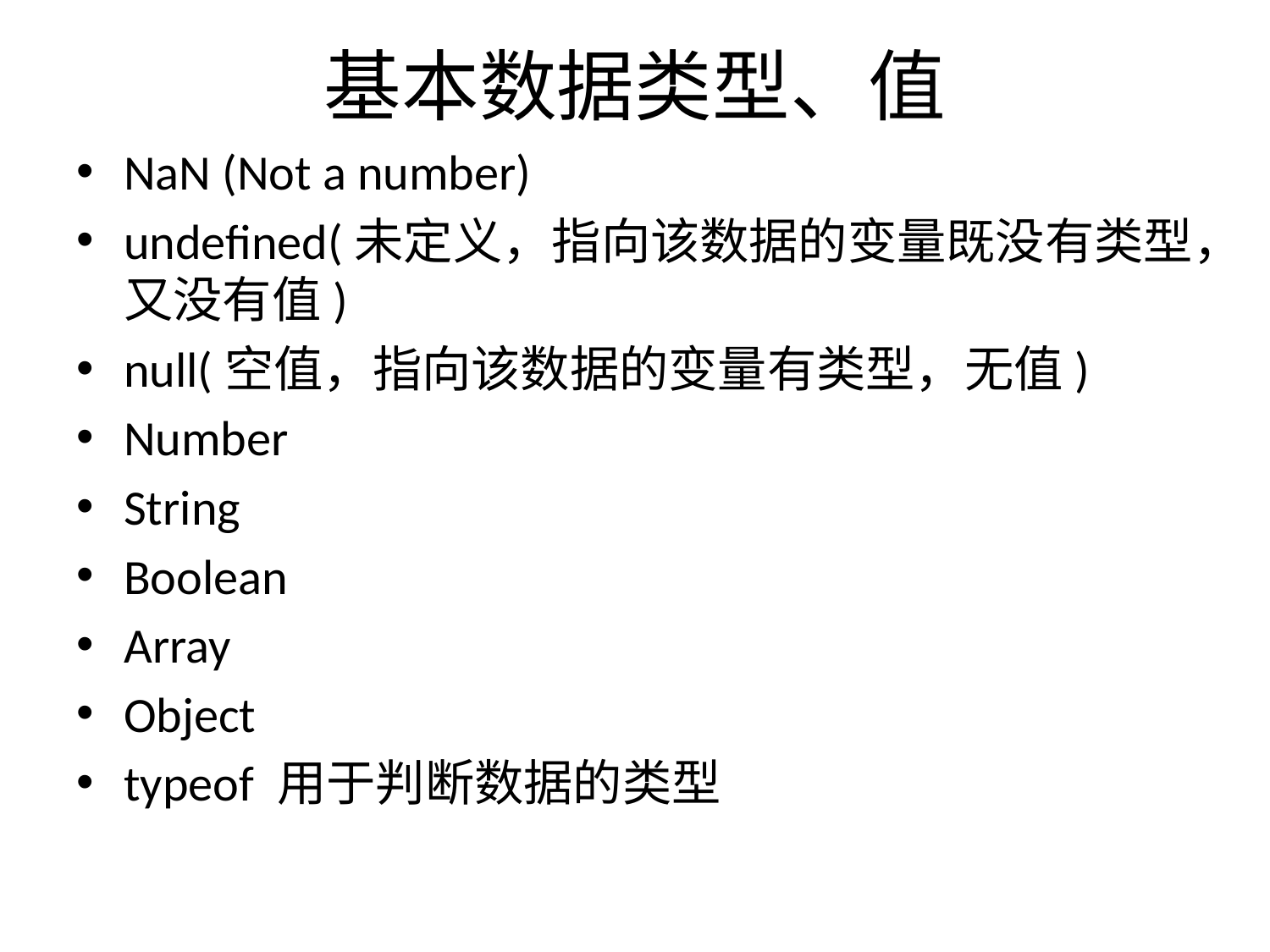

# 基本数据类型、值
NaN (Not a number)
undefined(未定义，指向该数据的变量既没有类型，又没有值)
null(空值，指向该数据的变量有类型，无值)
Number
String
Boolean
Array
Object
typeof 用于判断数据的类型